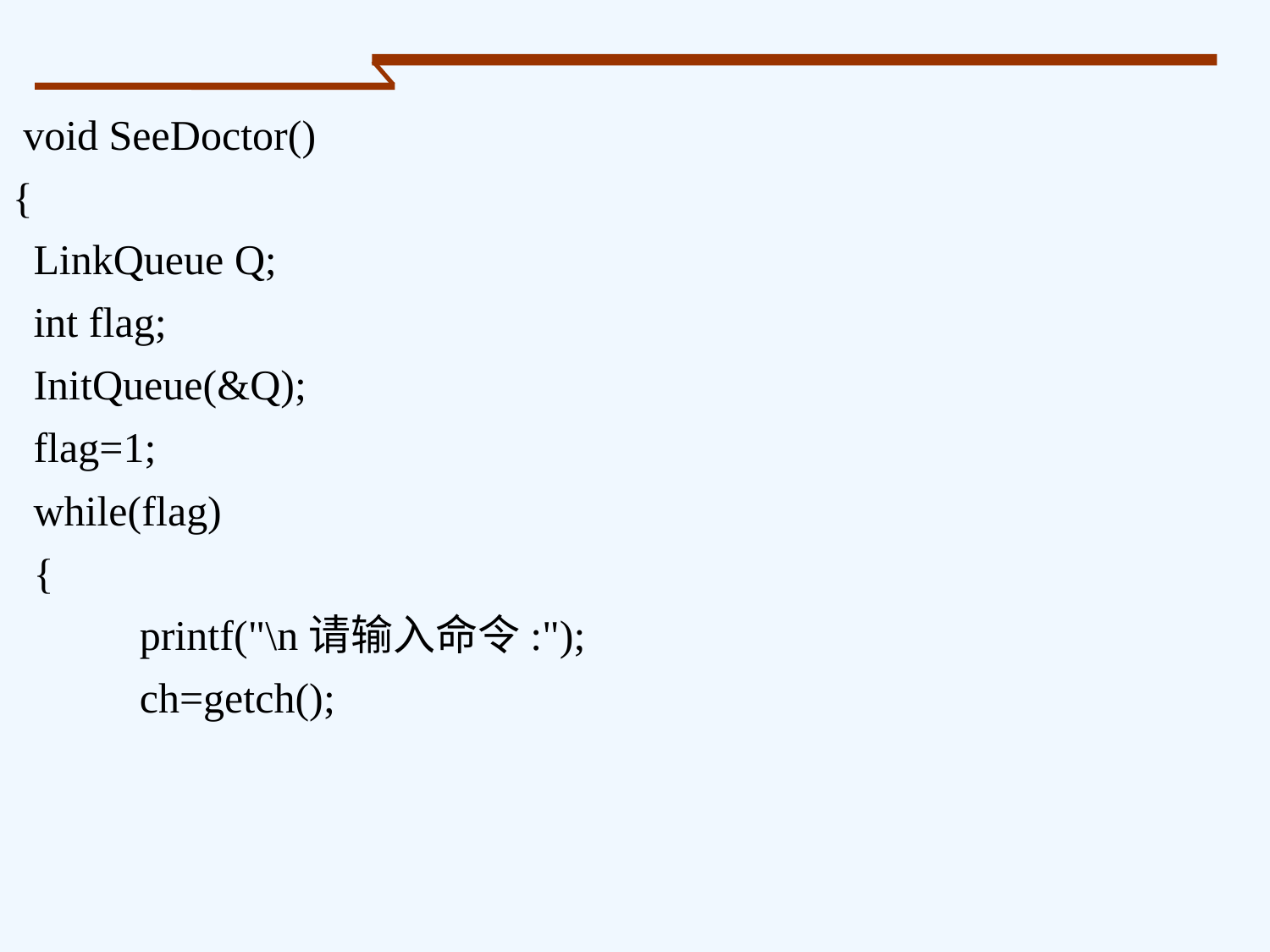

void SeeDoctor()
{
  LinkQueue Q;
  int flag;
  InitQueue(&Q);
  flag=1;
  while(flag)
  {
	printf("\n请输入命令:");
	ch=getch();